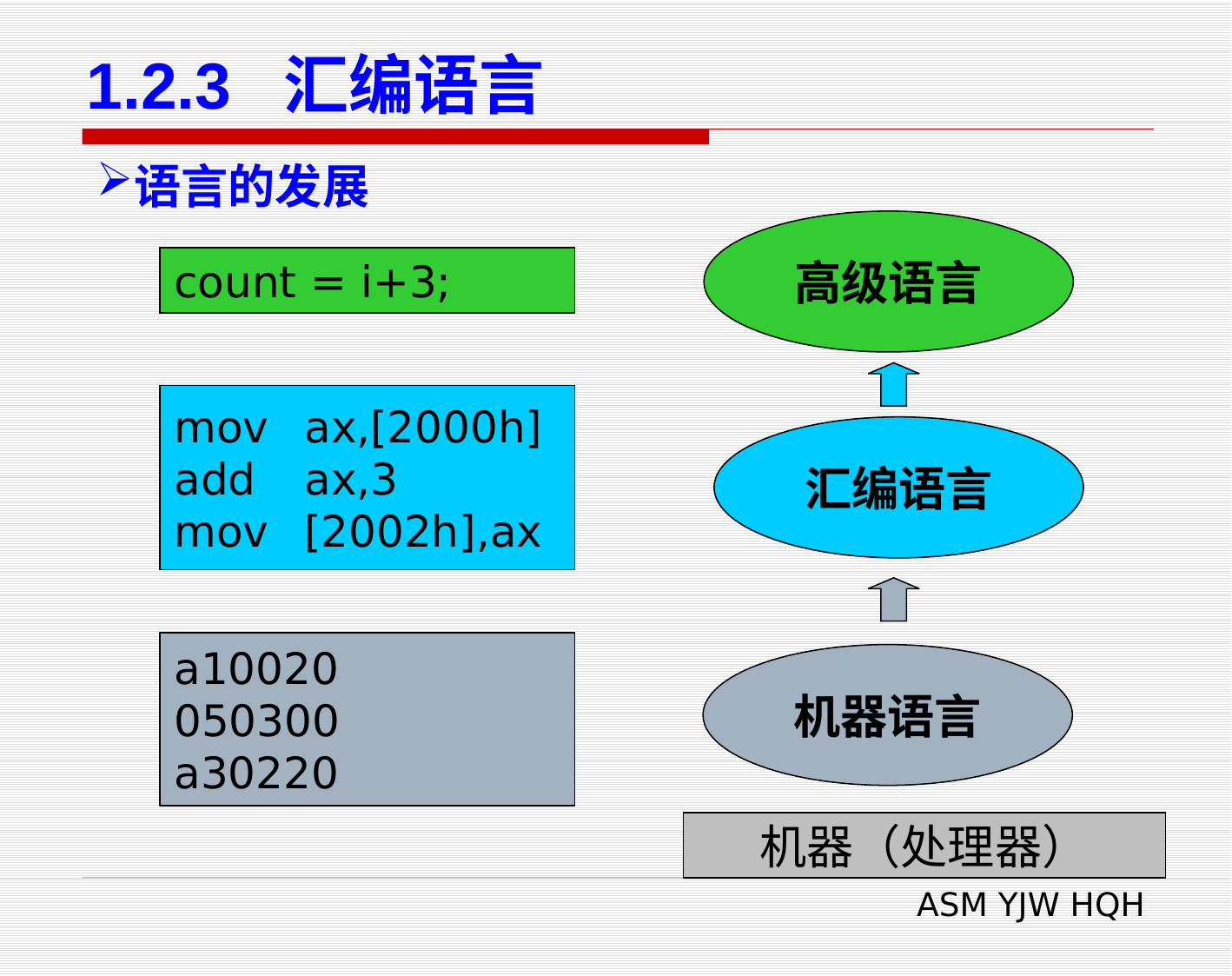

# 1.2.3  汇编语言
语言的发展
高级语言

count = i+3;

mov	ax,[2000h]
add	ax,3
mov	[2002h],ax
汇编语言

a10020
050300
a30220
机器语言
机器（处理器）